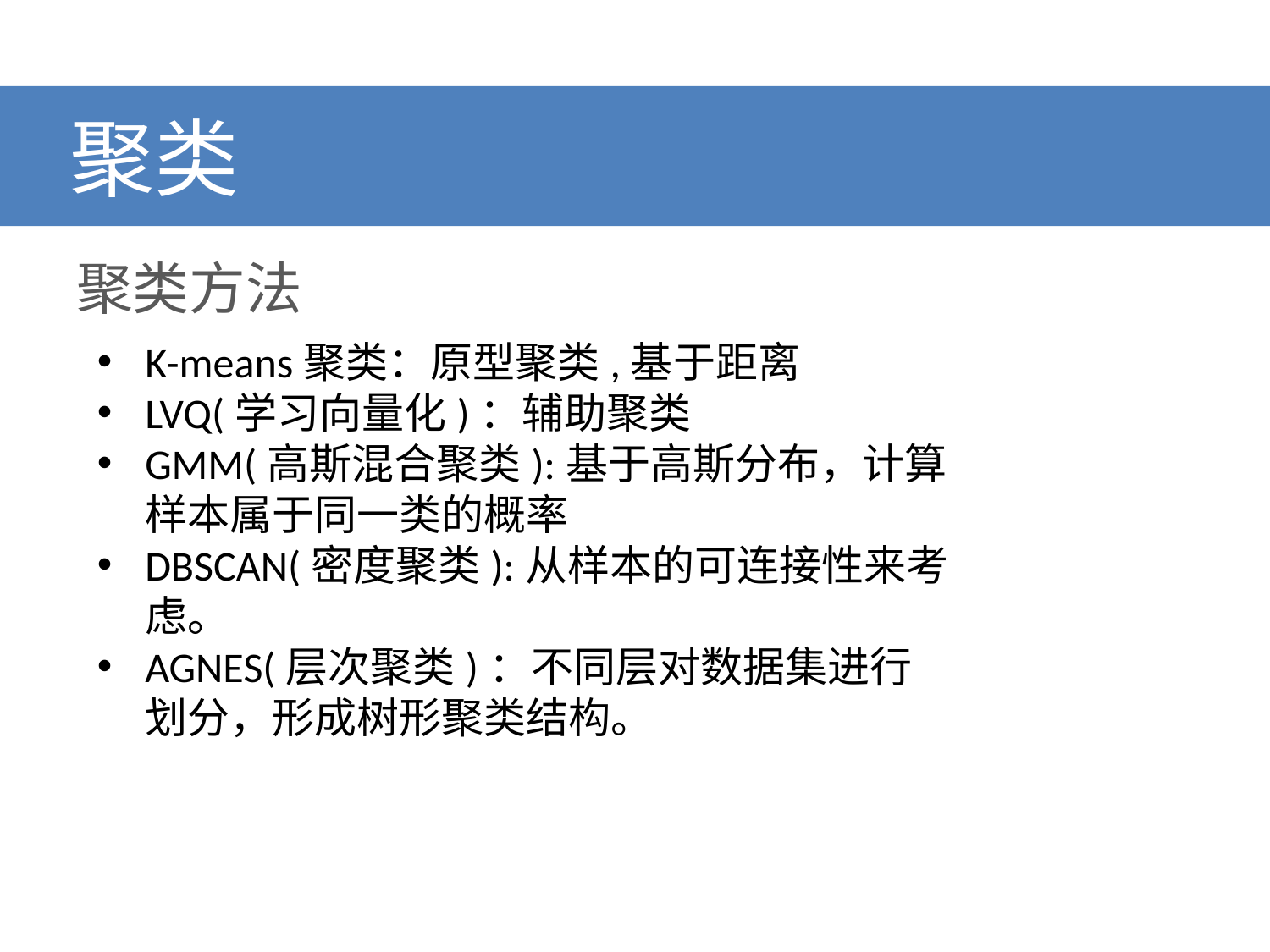

# 聚类
聚类方法
K-means聚类：原型聚类,基于距离
LVQ(学习向量化)：辅助聚类
GMM(高斯混合聚类):基于高斯分布，计算样本属于同一类的概率
DBSCAN(密度聚类):从样本的可连接性来考虑。
AGNES(层次聚类)：不同层对数据集进行划分，形成树形聚类结构。